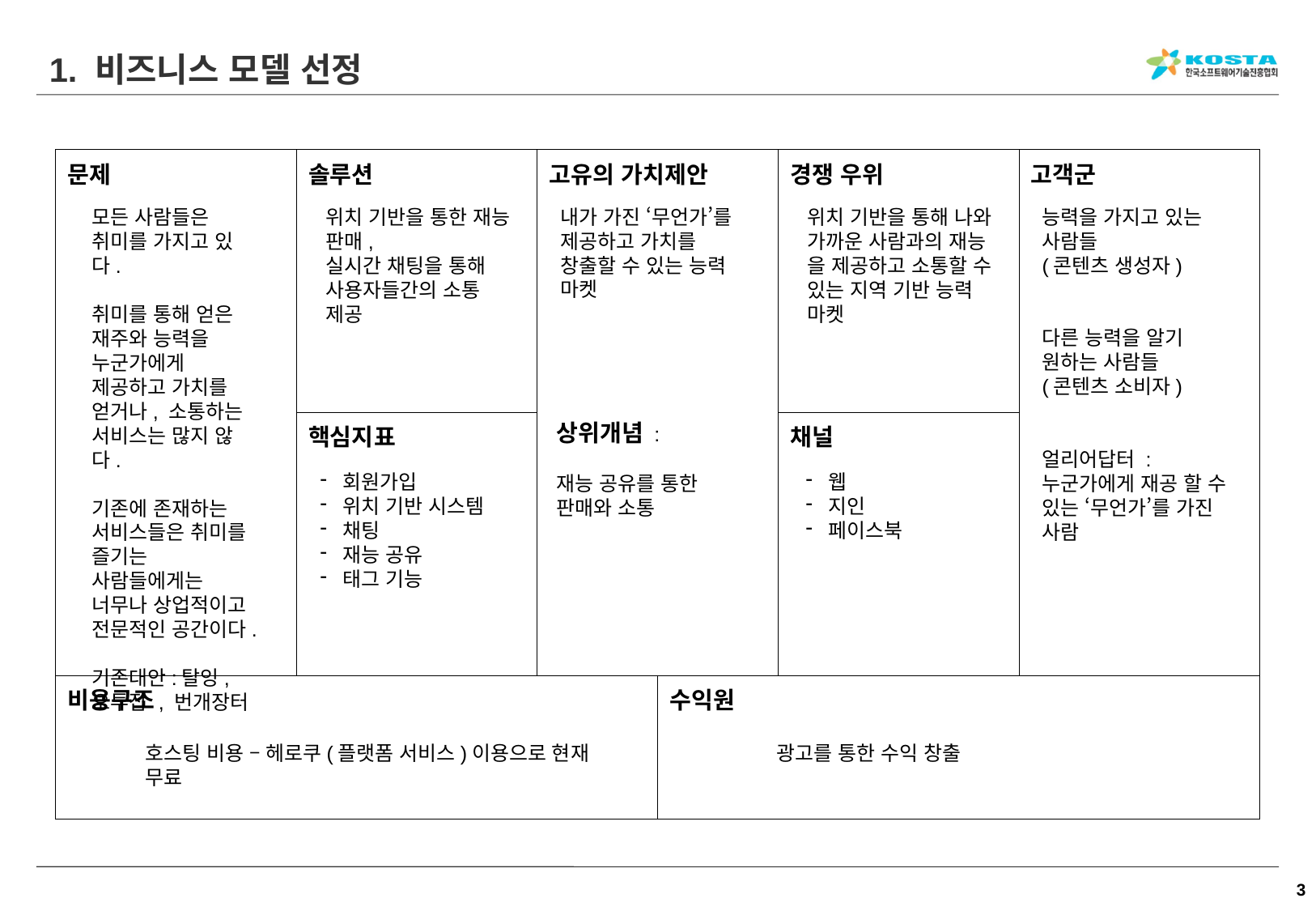

# 1. 비즈니스 모델 선정
| 문제 | 솔루션 | 고유의 가치제안 |  | 경쟁 우위 | 고객군 |
| --- | --- | --- | --- | --- | --- |
|  | 핵심지표 |  |  | 채널 |  |
| 비용구조 |  |  | 수익원 |  |  |
내가 가진 ‘무언가’를  제공하고 가치를 창출할 수 있는 능력 마켓
능력을 가지고 있는
사람들
(콘텐츠 생성자)

다른 능력을 알기 원하는 사람들
(콘텐츠 소비자)

얼리어답터 :
누군가에게 재공 할 수 있는 ‘무언가’를 가진 사람
모든 사람들은 취미를 가지고 있다.

취미를 통해 얻은 재주와 능력을 누군가에게 제공하고 가치를 얻거나, 소통하는 서비스는 많지 않다.

기존에 존재하는 서비스들은 취미를 즐기는 사람들에게는 너무나 상업적이고 전문적인 공간이다.

기존대안:탈잉, 오투잡 , 번개장터

위치 기반을 통한 재능 판매,
실시간 채팅을 통해 사용자들간의 소통 제공

위치 기반을 통해 나와 가까운 사람과의 재능 을 제공하고 소통할 수 있는 지역 기반 능력 마켓
상위개념 :

재능 공유를 통한 판매와 소통

회원가입
위치 기반 시스템
채팅
재능 공유
태그 기능
웹
지인
페이스북
호스팅 비용 – 헤로쿠(플랫폼 서비스)이용으로 현재 무료
광고를 통한 수익 창출